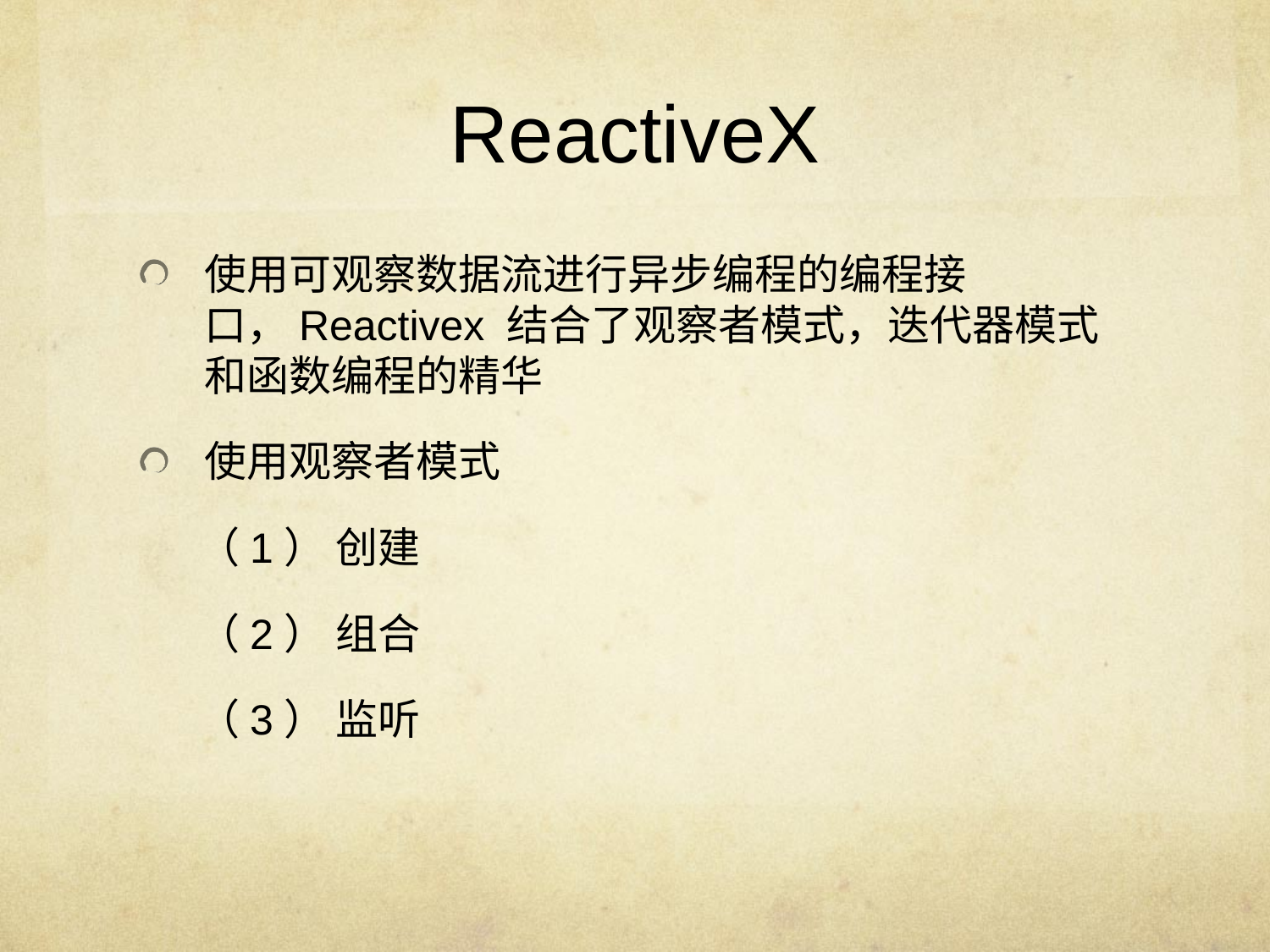

# ReactiveX
使用可观察数据流进行异步编程的编程接口，Reactivex 结合了观察者模式，迭代器模式和函数编程的精华
使用观察者模式
     （1） 创建
     （2） 组合
     （3） 监听